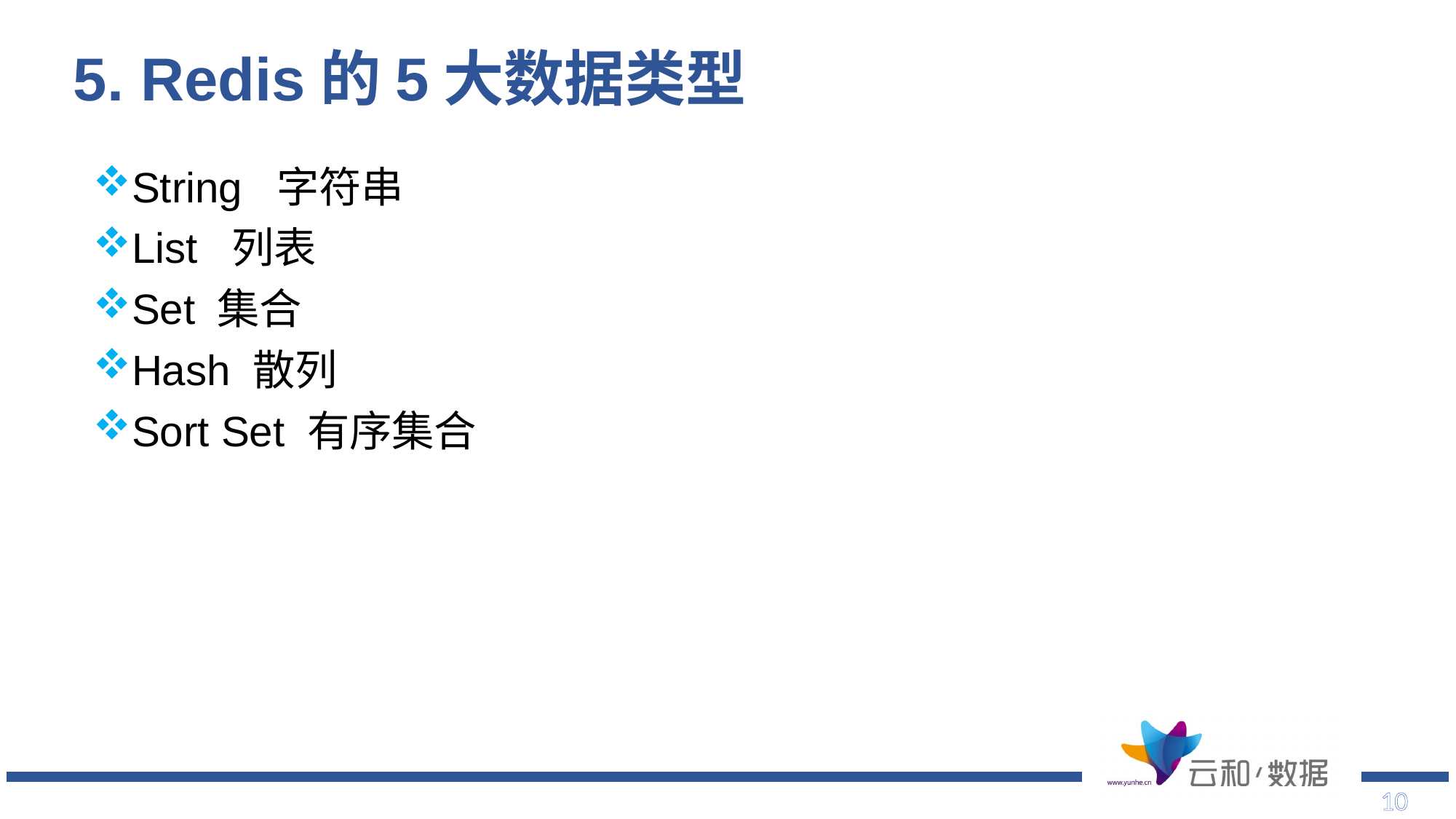

# 5. Redis的5大数据类型
String  字符串
List  列表
Set 集合
Hash 散列
Sort Set 有序集合